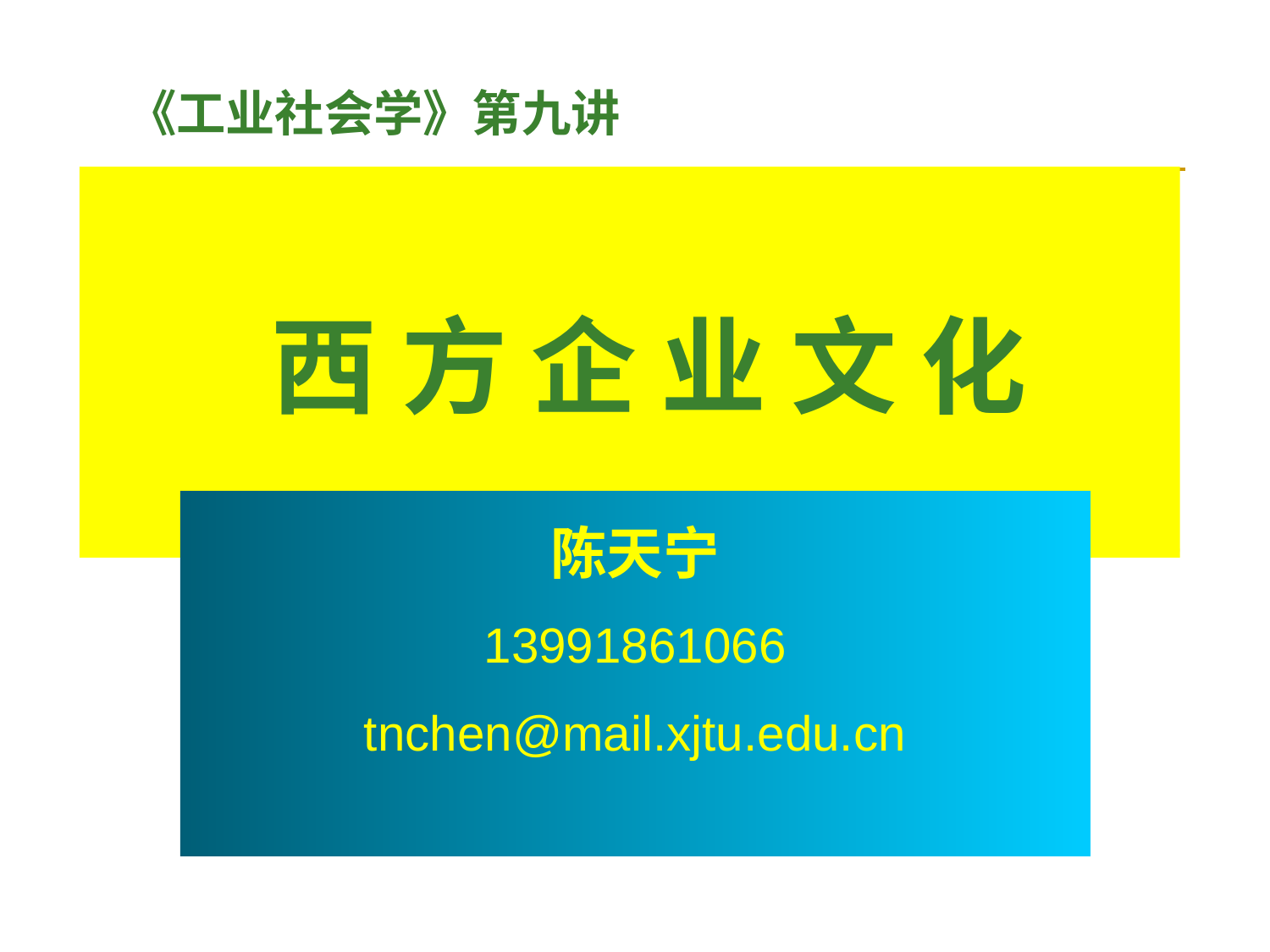

《工业社会学》第九讲
# 西 方 企 业 文 化
陈天宁
13991861066
tnchen@mail.xjtu.edu.cn